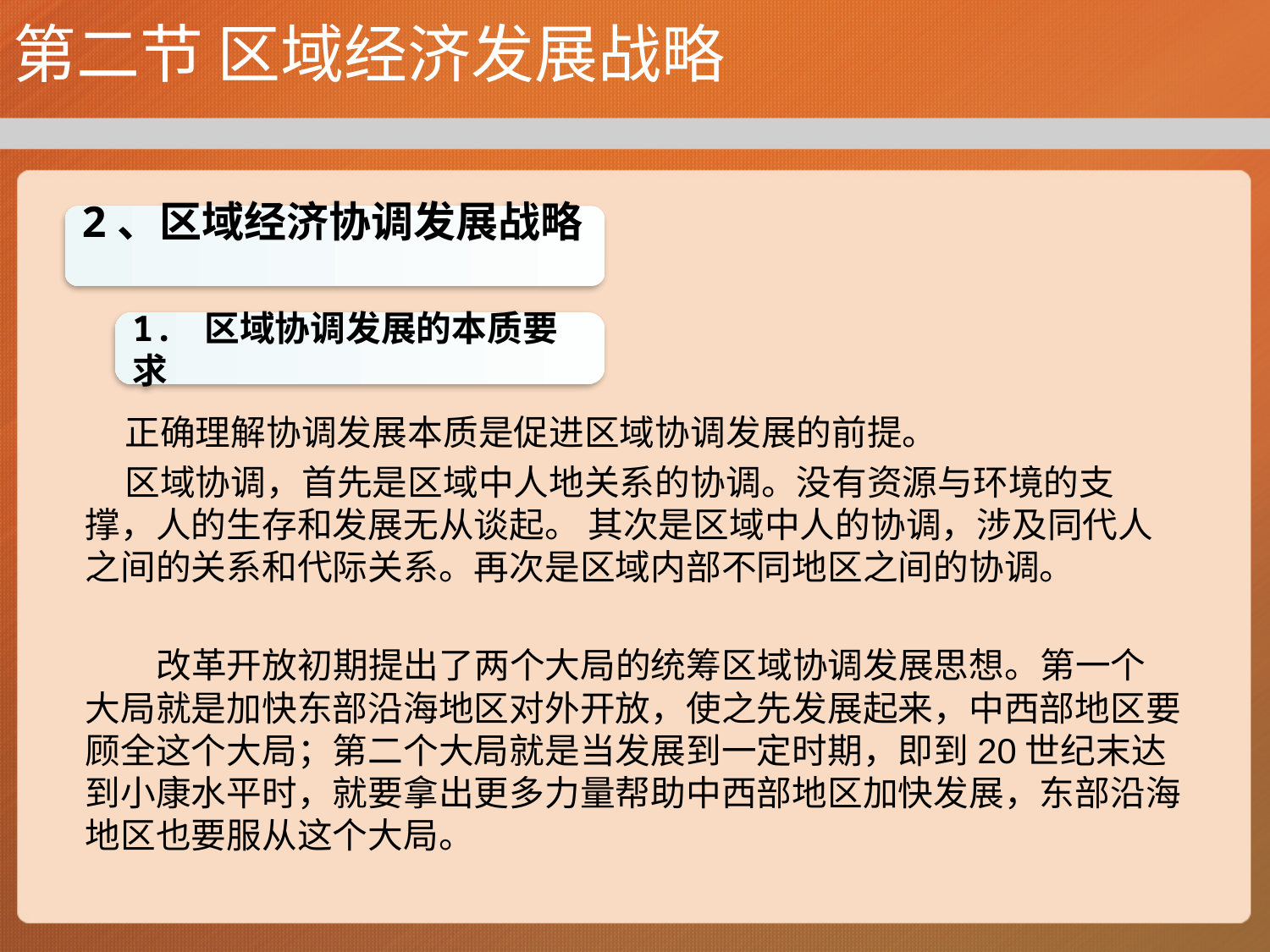

# 第二节 区域经济发展战略

2、区域经济协调发展战略

    正确理解协调发展本质是促进区域协调发展的前提。
    区域协调，首先是区域中人地关系的协调。没有资源与环境的支撑，人的生存和发展无从谈起。 其次是区域中人的协调，涉及同代人之间的关系和代际关系。再次是区域内部不同地区之间的协调。

        改革开放初期提出了两个大局的统筹区域协调发展思想。第一个
大局就是加快东部沿海地区对外开放，使之先发展起来，中西部地区要顾全这个大局；第二个大局就是当发展到一定时期，即到20世纪末达到小康水平时，就要拿出更多力量帮助中西部地区加快发展，东部沿海地区也要服从这个大局。

1. 区域协调发展的本质要求